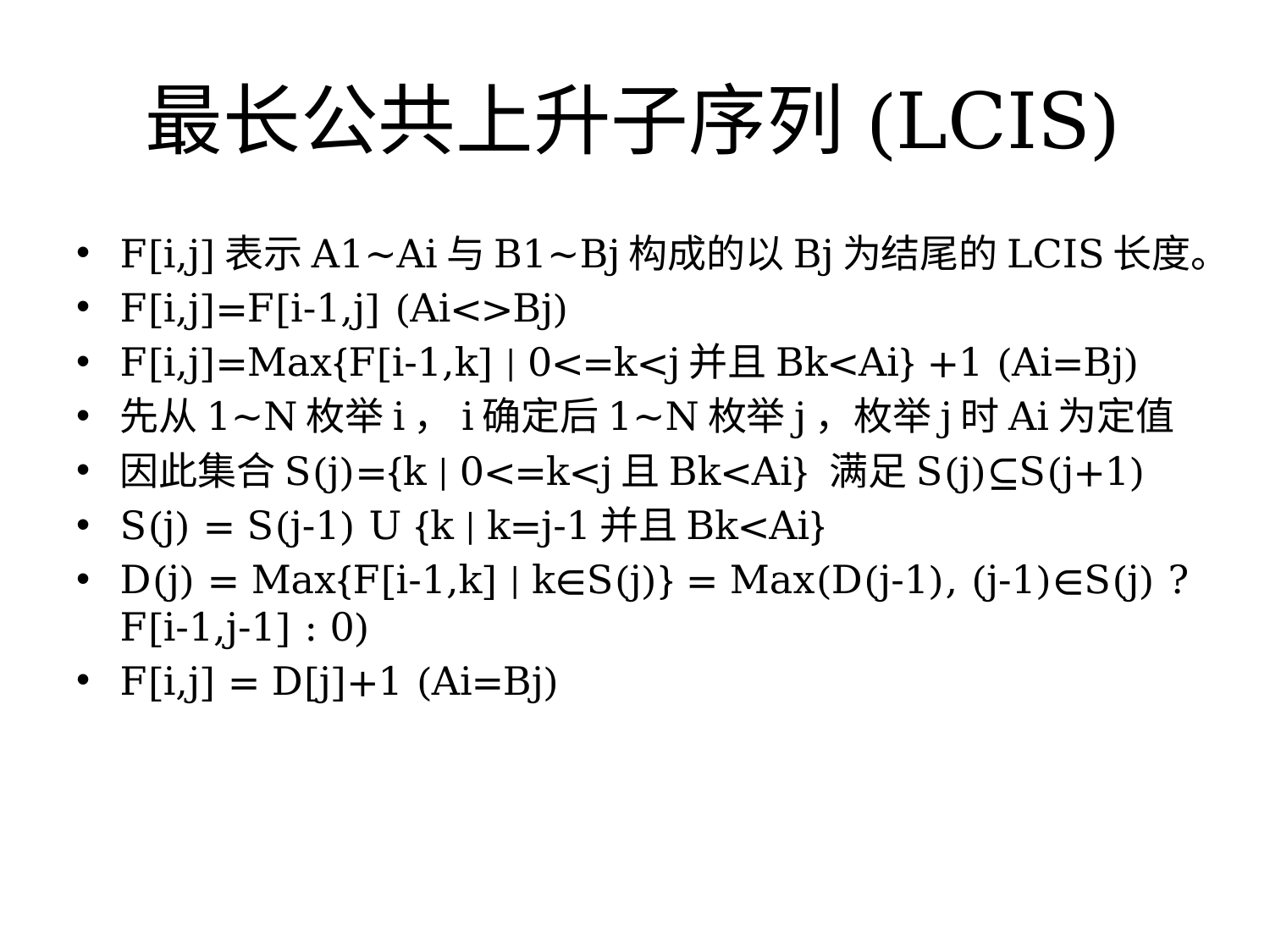

# 最长公共上升子序列(LCIS)
F[i,j]表示A1~Ai与B1~Bj构成的以Bj为结尾的LCIS长度。
F[i,j]=F[i-1,j] (Ai<>Bj)
F[i,j]=Max{F[i-1,k] | 0<=k<j并且Bk<Ai} +1 (Ai=Bj)
先从1~N枚举i，i确定后1~N枚举j，枚举j时Ai为定值
因此集合S(j)={k | 0<=k<j且Bk<Ai} 满足S(j)⊆S(j+1)
S(j) = S(j-1) U {k | k=j-1并且Bk<Ai}
D(j) = Max{F[i-1,k] | k∈S(j)} = Max(D(j-1), (j-1)∈S(j) ? F[i-1,j-1] : 0)
F[i,j] = D[j]+1 (Ai=Bj)